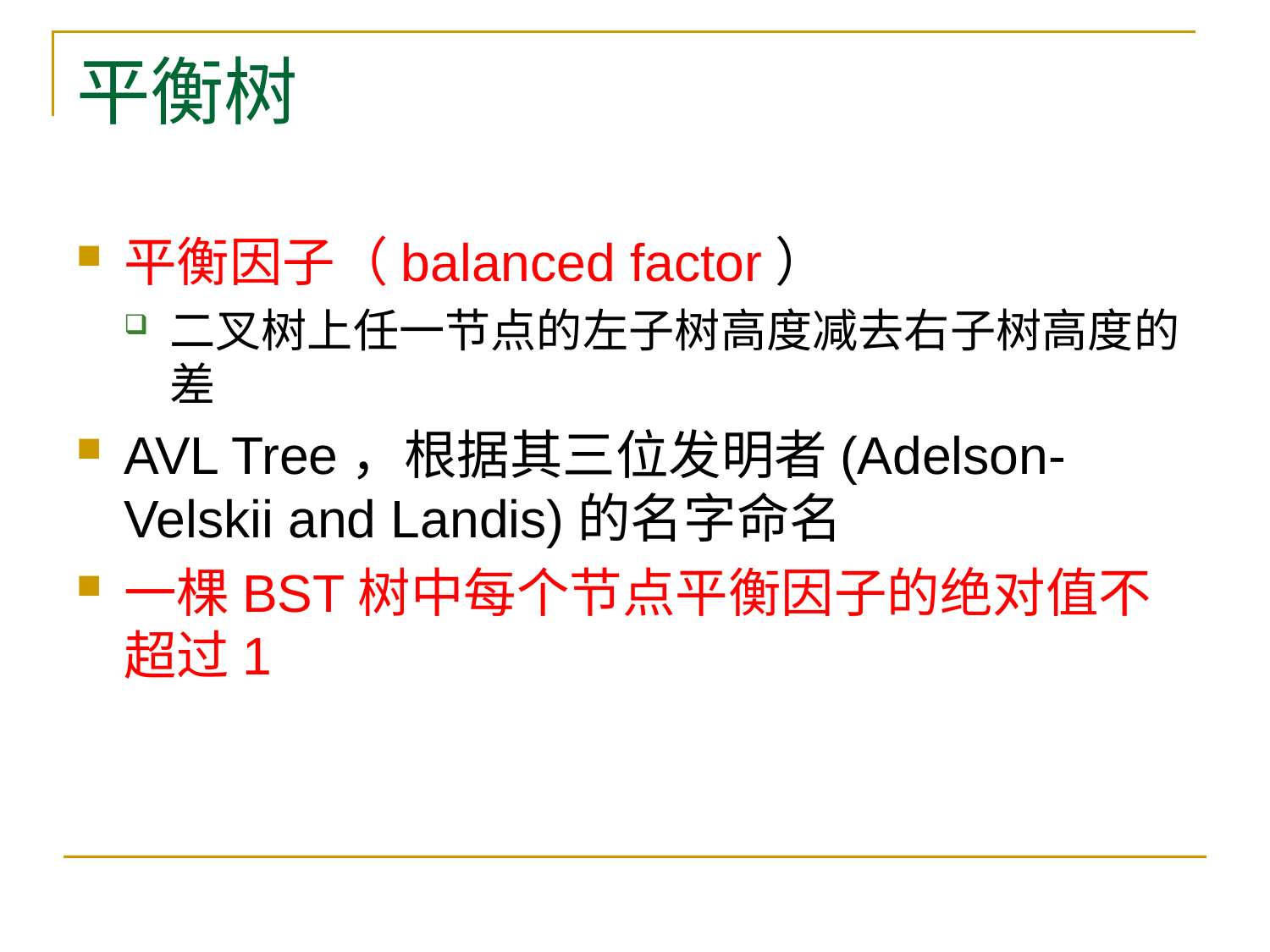

# 平衡树
平衡因子（balanced factor）
二叉树上任一节点的左子树高度减去右子树高度的差
AVL Tree，根据其三位发明者(Adelson-Velskii and Landis)的名字命名
一棵BST树中每个节点平衡因子的绝对值不超过1